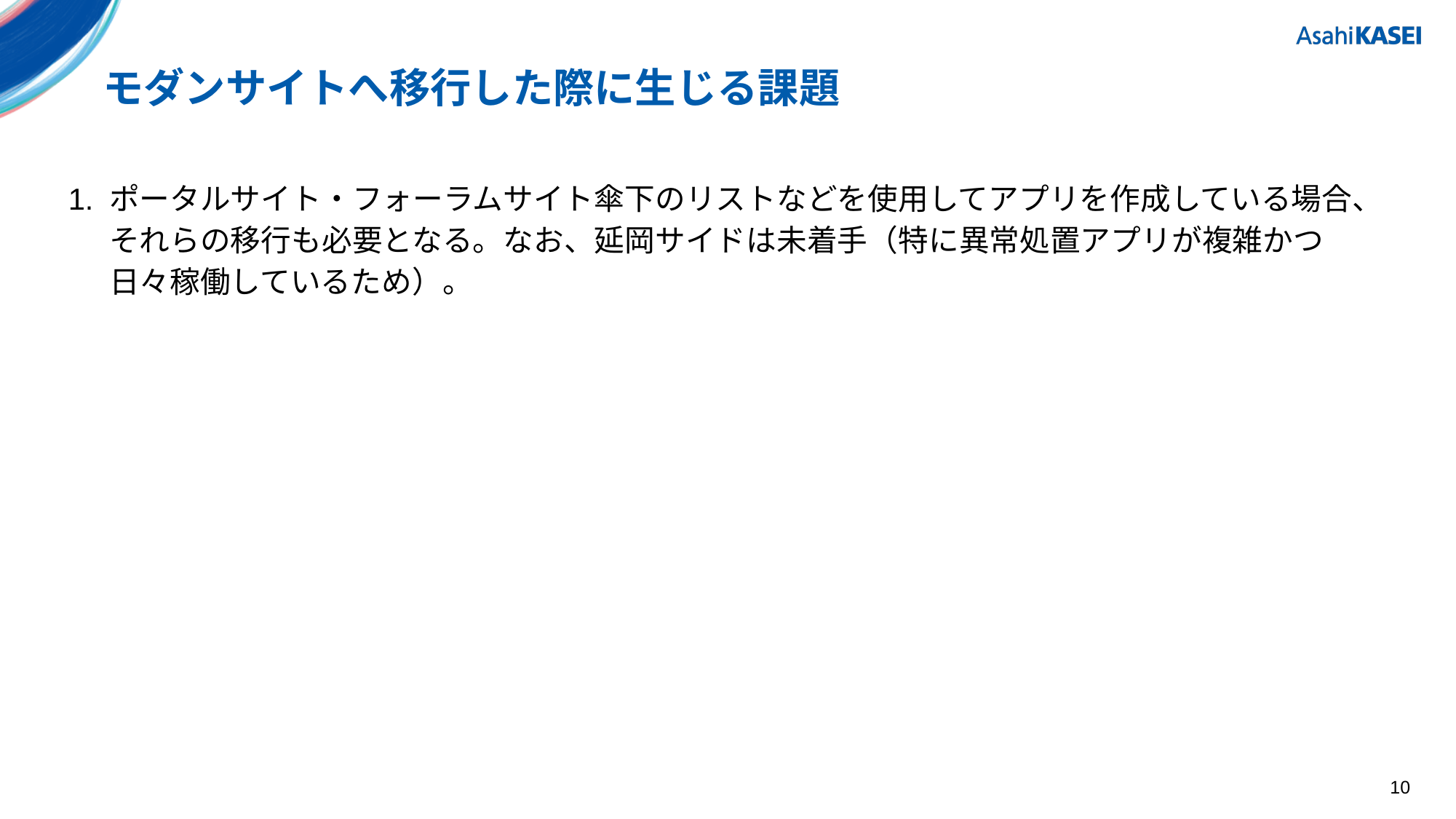

# モダンサイトへ移行した際に生じる課題
ポータルサイト・フォーラムサイト傘下のリストなどを使用してアプリを作成している場合、それらの移行も必要となる。なお、延岡サイドは未着手（特に異常処置アプリが複雑かつ日々稼働しているため）。
10